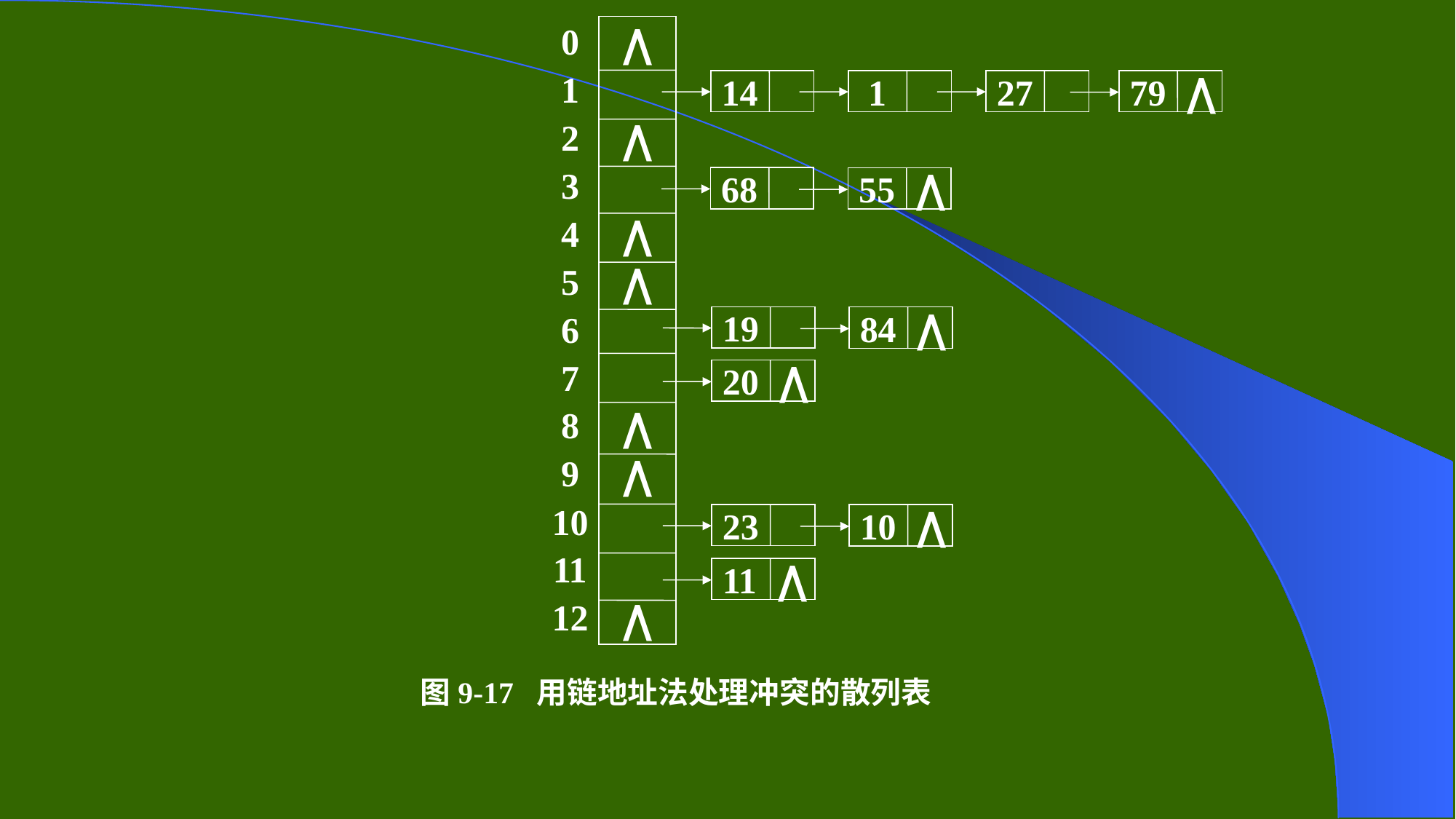

0
1
2
3
4
5
6
7
8
9
10
11
12
⋀

⋀

⋀
⋀

⋀
⋀

⋀

14

 1

27

79  ⋀

68

55  ⋀

19

84  ⋀

20  ⋀

23

10  ⋀

11  ⋀

图9-17  用链地址法处理冲突的散列表